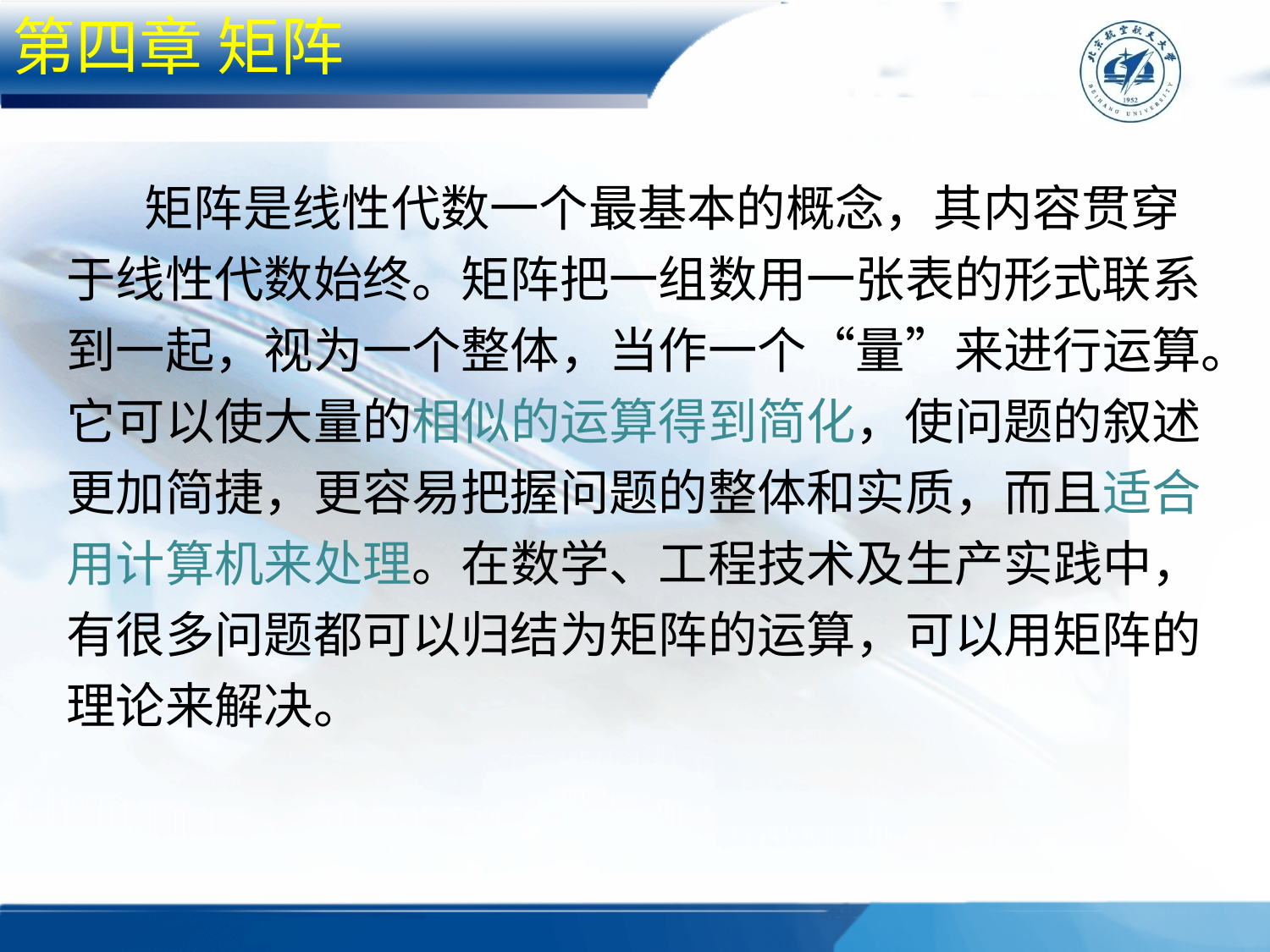

第四章 矩阵
      矩阵是线性代数一个最基本的概念，其内容贯穿
于线性代数始终。矩阵把一组数用一张表的形式联系
到一起，视为一个整体，当作一个“量”来进行运算。
它可以使大量的相似的运算得到简化，使问题的叙述
更加简捷，更容易把握问题的整体和实质，而且适合
用计算机来处理。在数学、工程技术及生产实践中，
有很多问题都可以归结为矩阵的运算，可以用矩阵的
理论来解决。